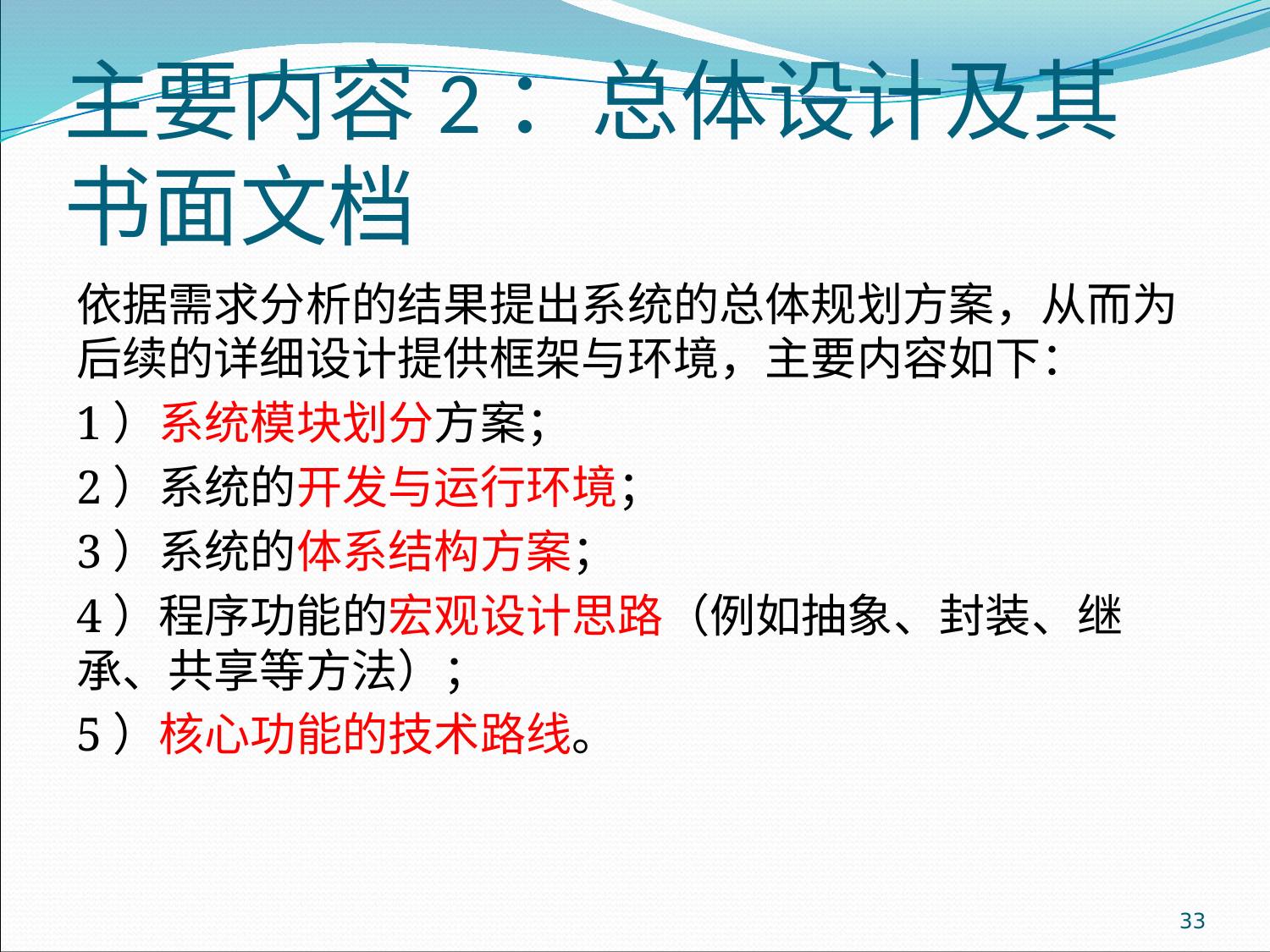

# 主要内容2：总体设计及其书面文档
依据需求分析的结果提出系统的总体规划方案，从而为后续的详细设计提供框架与环境，主要内容如下：
1）系统模块划分方案；
2）系统的开发与运行环境；
3）系统的体系结构方案；
4）程序功能的宏观设计思路（例如抽象、封装、继承、共享等方法）；
5）核心功能的技术路线。
33